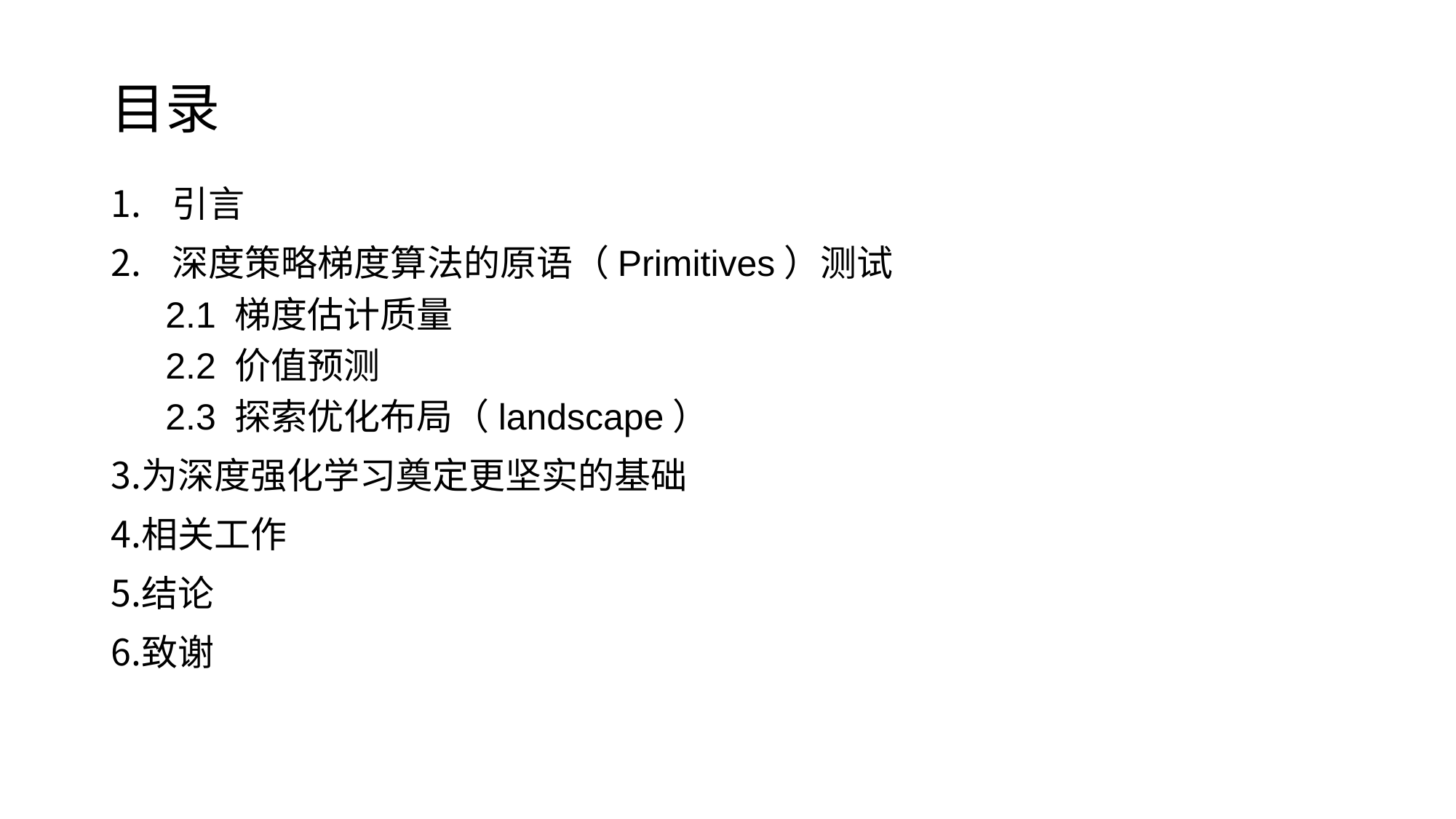

# 目录
引言
深度策略梯度算法的原语（Primitives）测试
2.1 梯度估计质量
2.2 价值预测
2.3 探索优化布局（landscape）
为深度强化学习奠定更坚实的基础
相关工作
结论
致谢